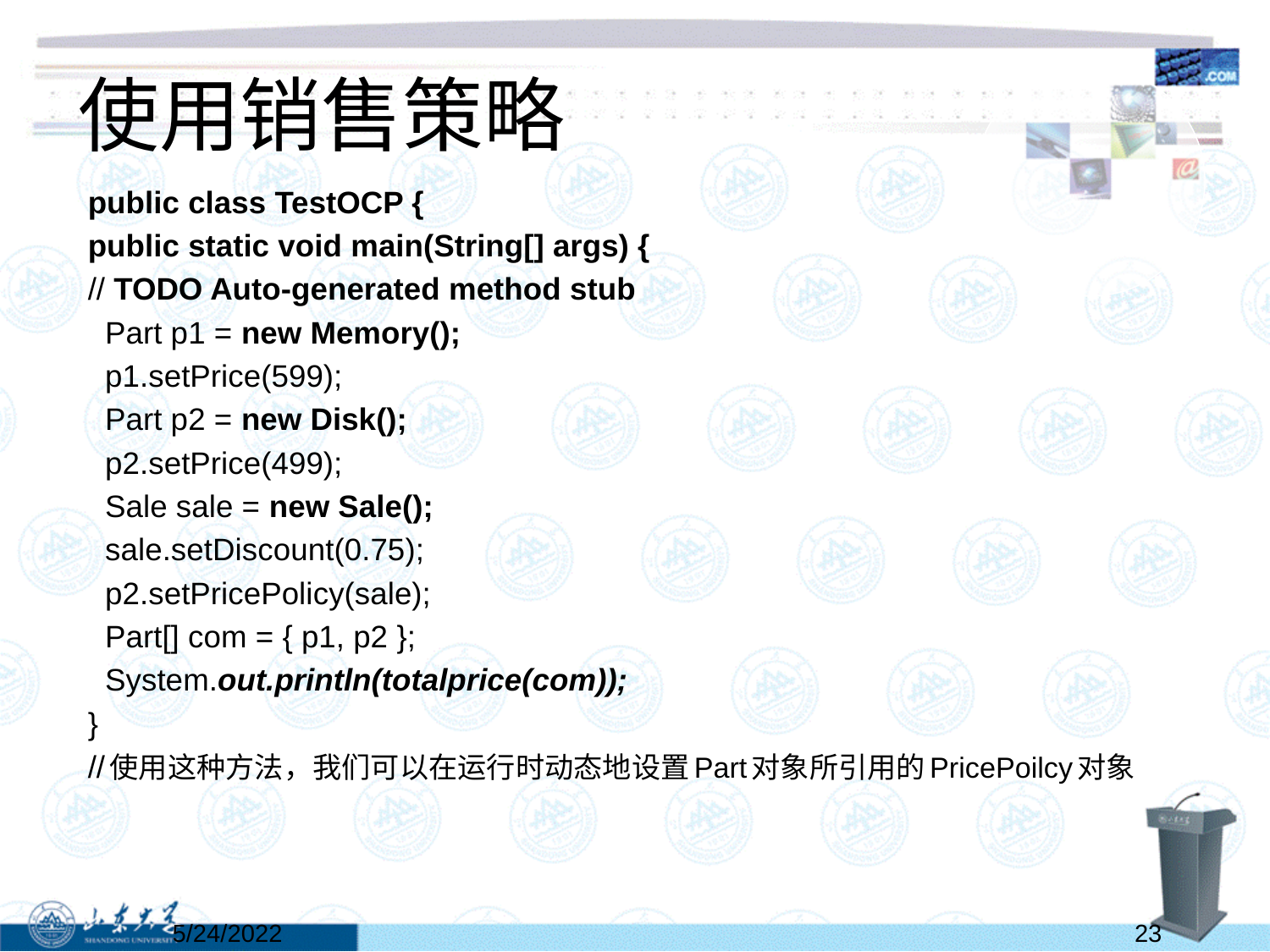

# 使用销售策略
public class TestOCP {
public static void main(String[] args) {
// TODO Auto-generated method stub
  Part p1 = new Memory();
  p1.setPrice(599);
  Part p2 = new Disk();
  p2.setPrice(499);
  Sale sale = new Sale();
  sale.setDiscount(0.75);
  p2.setPricePolicy(sale);
  Part[] com = { p1, p2 };
  System.out.println(totalprice(com));
}
//使用这种方法，我们可以在运行时动态地设置Part对象所引用的PricePoilcy对象
5/24/2022
23